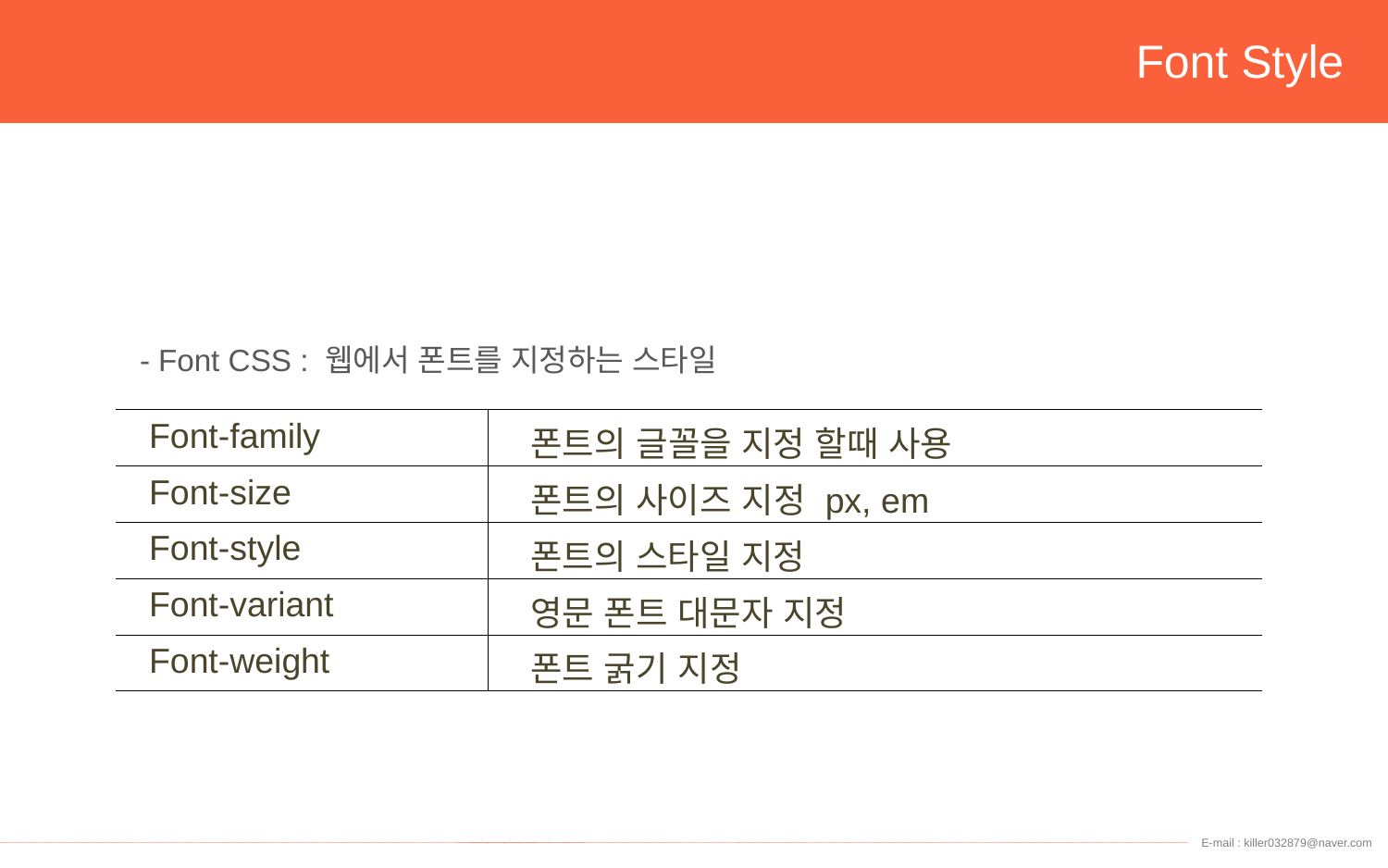

Font Style
- Font CSS : 웹에서 폰트를 지정하는 스타일
| Font-family | 폰트의 글꼴을 지정 할때 사용 |
| --- | --- |
| Font-size | 폰트의 사이즈 지정 px, em |
| Font-style | 폰트의 스타일 지정 |
| Font-variant | 영문 폰트 대문자 지정 |
| Font-weight | 폰트 굵기 지정 |